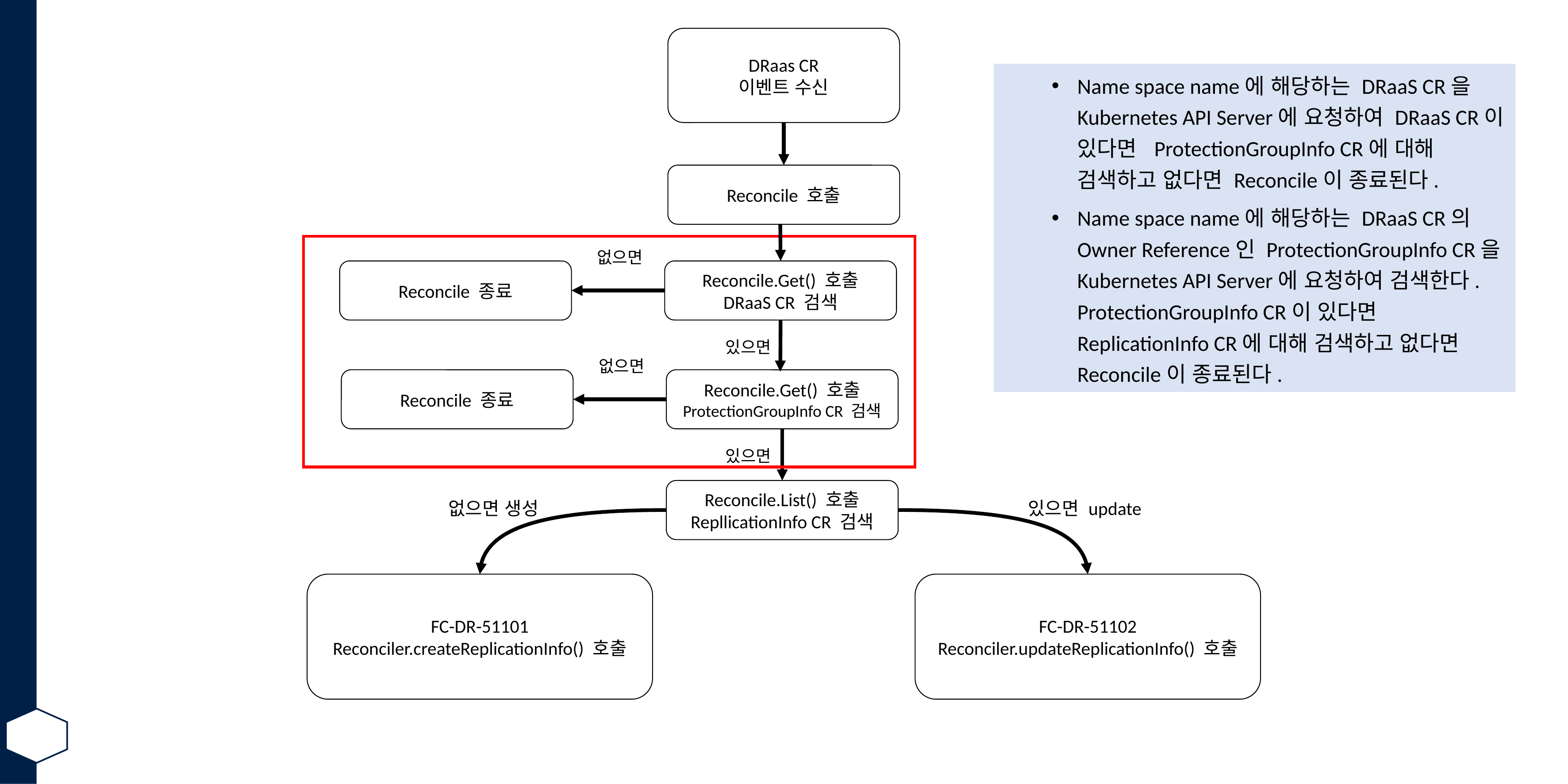

DRaas CR
이벤트 수신
Name space name에 해당하는 DRaaS CR을 Kubernetes API Server에 요청하여 DRaaS CR이 있다면  ProtectionGroupInfo CR에 대해 검색하고 없다면 Reconcile이 종료된다.
Name space name에 해당하는 DRaaS CR의 Owner Reference인 ProtectionGroupInfo CR을 Kubernetes API Server에 요청하여 검색한다. ProtectionGroupInfo CR이 있다면 ReplicationInfo CR에 대해 검색하고 없다면 Reconcile이 종료된다.
Reconcile 호출

없으면
Reconcile 종료
Reconcile.Get() 호출
DRaaS CR 검색
있으면
없으면
Reconcile 종료
Reconcile.Get() 호출
ProtectionGroupInfo CR 검색
있으면
Reconcile.List() 호출
RepllicationInfo CR 검색
없으면 생성
있으면 update
FC-DR-51101
Reconciler.createReplicationInfo() 호출
FC-DR-51102
Reconciler.updateReplicationInfo() 호출